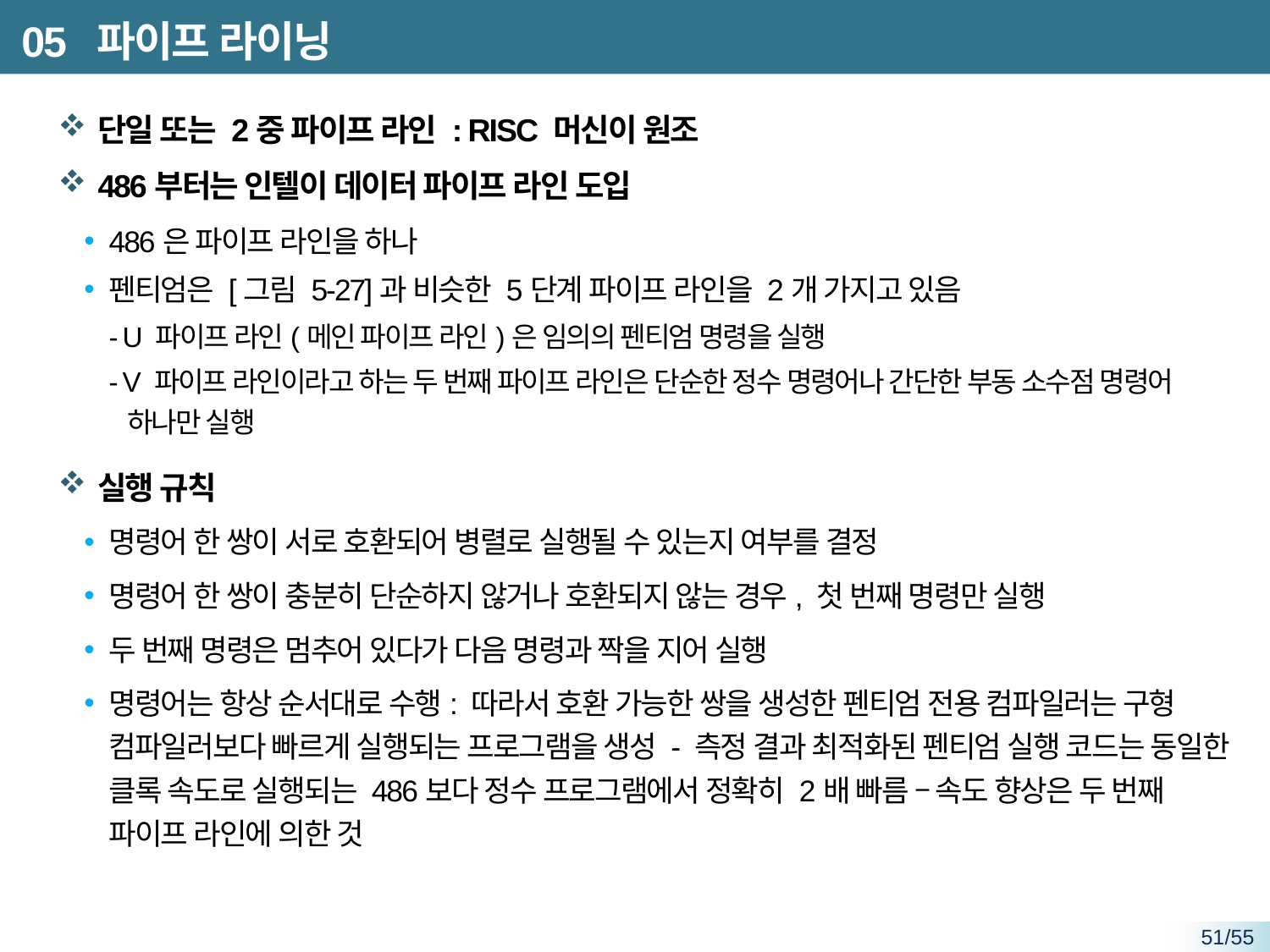

# 05  파이프 라이닝
단일 또는 2중 파이프 라인 : RISC 머신이 원조
486부터는 인텔이 데이터 파이프 라인 도입
486은 파이프 라인을 하나
펜티엄은 [그림 5-27]과 비슷한 5단계 파이프 라인을 2개 가지고 있음
- U 파이프 라인(메인 파이프 라인)은 임의의 펜티엄 명령을 실행
- V 파이프 라인이라고 하는 두 번째 파이프 라인은 단순한 정수 명령어나 간단한 부동 소수점 명령어 하나만 실행
실행 규칙
명령어 한 쌍이 서로 호환되어 병렬로 실행될 수 있는지 여부를 결정
명령어 한 쌍이 충분히 단순하지 않거나 호환되지 않는 경우, 첫 번째 명령만 실행
두 번째 명령은 멈추어 있다가 다음 명령과 짝을 지어 실행
명령어는 항상 순서대로 수행: 따라서 호환 가능한 쌍을 생성한 펜티엄 전용 컴파일러는 구형 컴파일러보다 빠르게 실행되는 프로그램을 생성 - 측정 결과 최적화된 펜티엄 실행 코드는 동일한 클록 속도로 실행되는 486보다 정수 프로그램에서 정확히 2배 빠름 – 속도 향상은 두 번째 파이프 라인에 의한 것